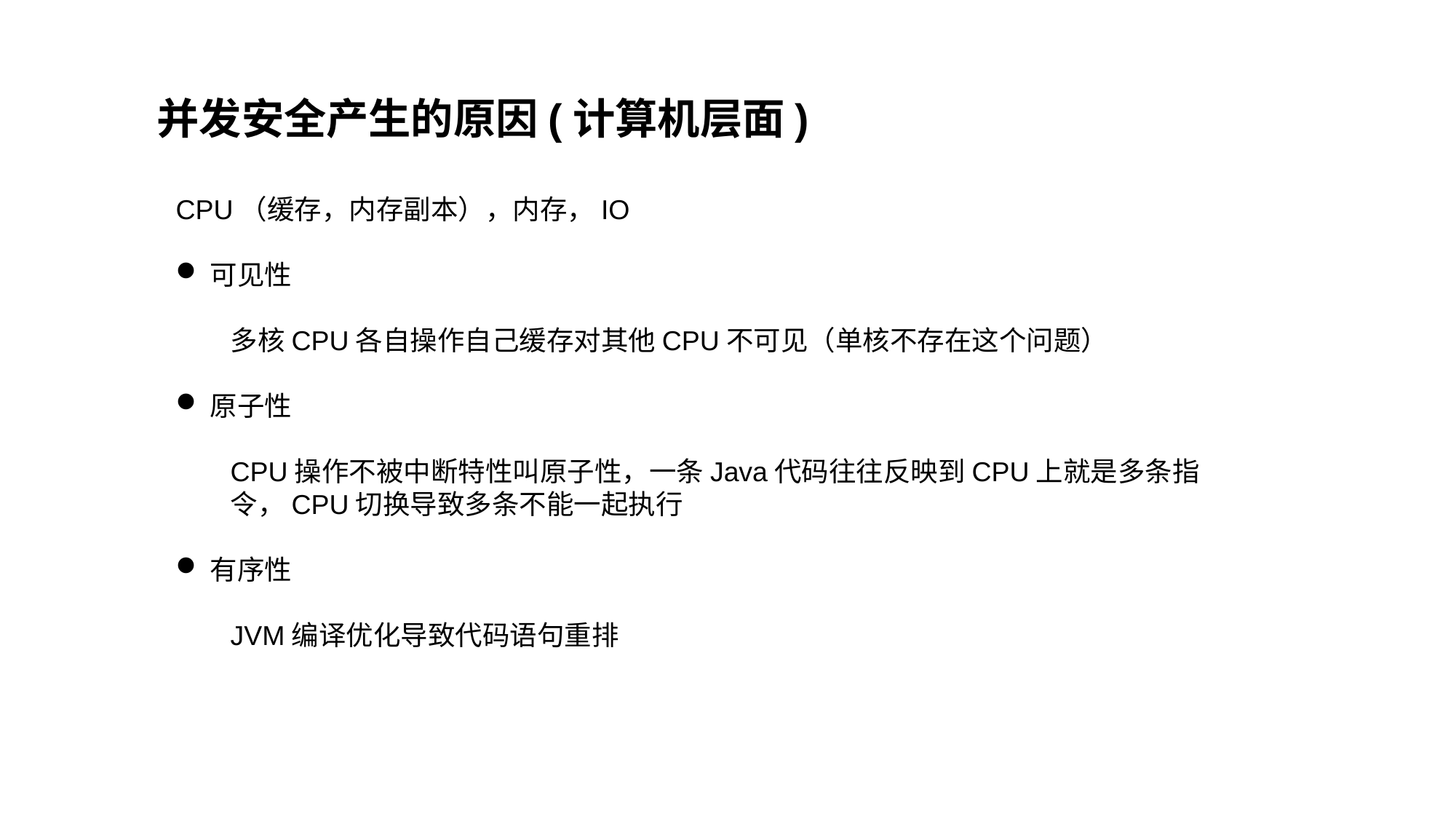

并发安全产生的原因(计算机层面)
CPU（缓存，内存副本），内存，IO

可见性

多核CPU各自操作自己缓存对其他CPU不可见（单核不存在这个问题）

原子性

CPU操作不被中断特性叫原子性，一条Java代码往往反映到CPU上就是多条指令，CPU切换导致多条不能一起执行

有序性

JVM编译优化导致代码语句重排